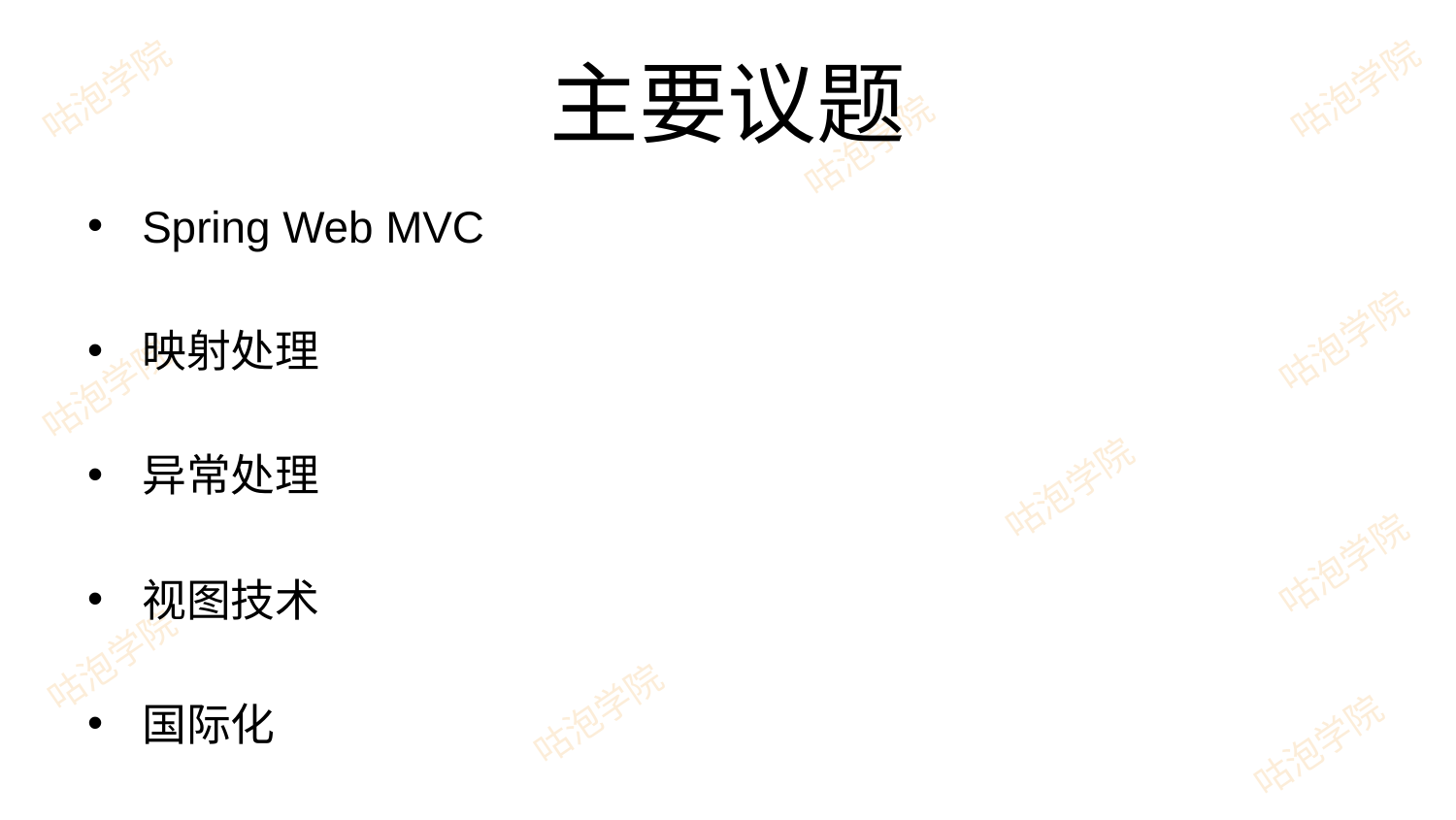

# 主要议题
Spring Web MVC

映射处理

异常处理

视图技术

国际化